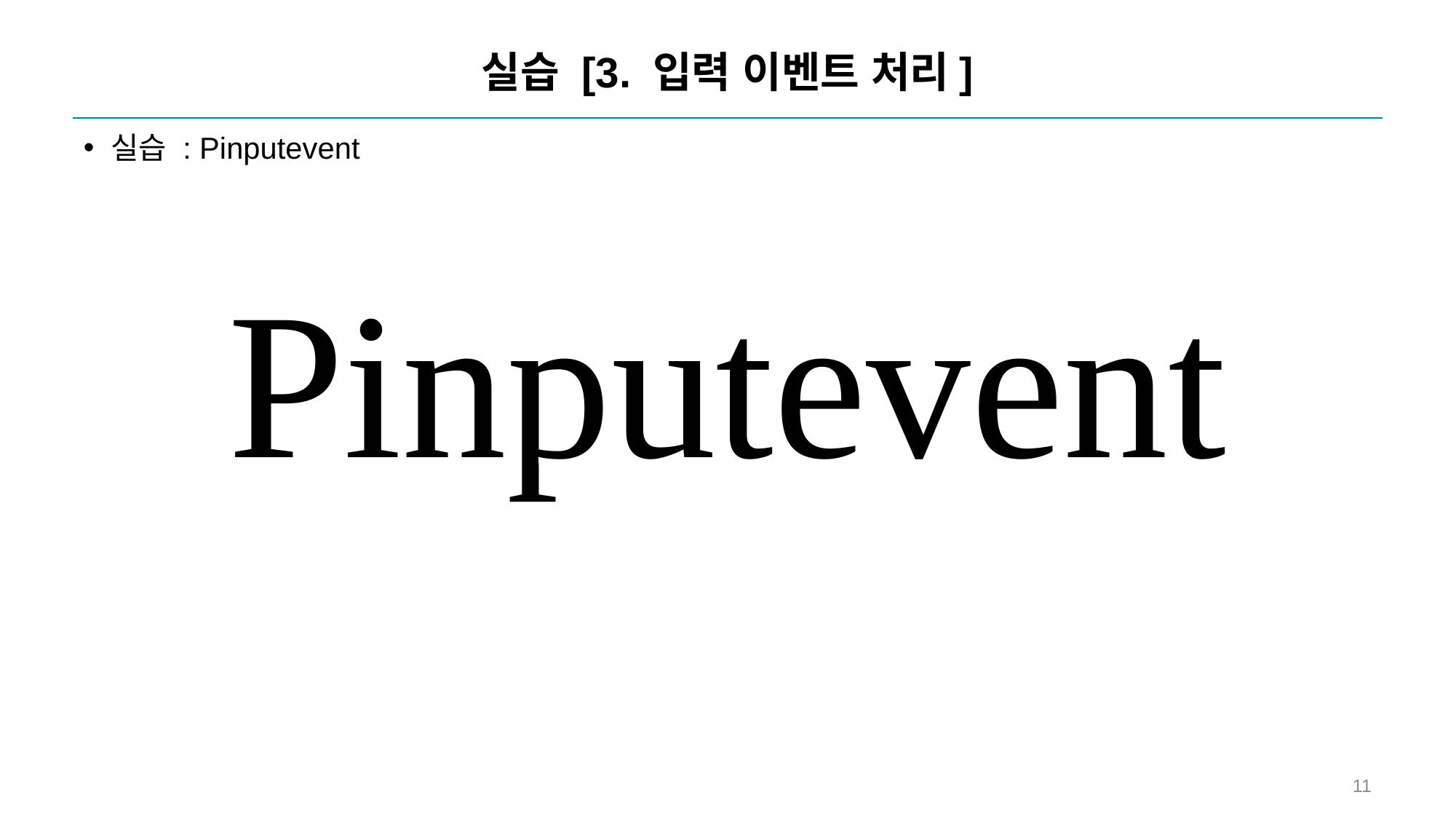

# 실습 [3. 입력 이벤트 처리]
실습 : Pinputevent

Pinputevent
11